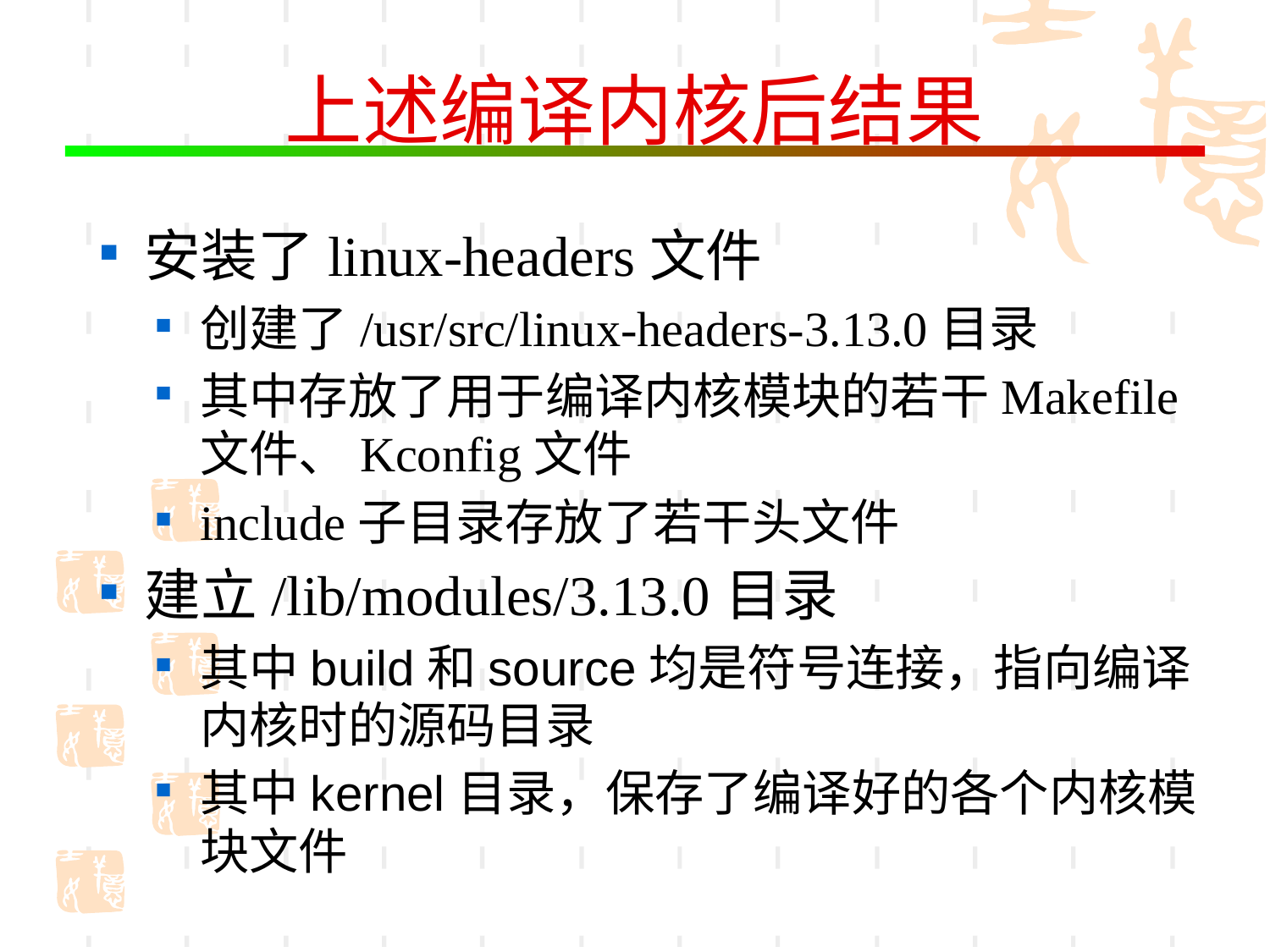

# 上述编译内核后结果
安装了linux-headers文件
创建了/usr/src/linux-headers-3.13.0目录
其中存放了用于编译内核模块的若干Makefile文件、Kconfig文件
include子目录存放了若干头文件
建立/lib/modules/3.13.0目录
其中build和source均是符号连接，指向编译内核时的源码目录
其中kernel目录，保存了编译好的各个内核模块文件